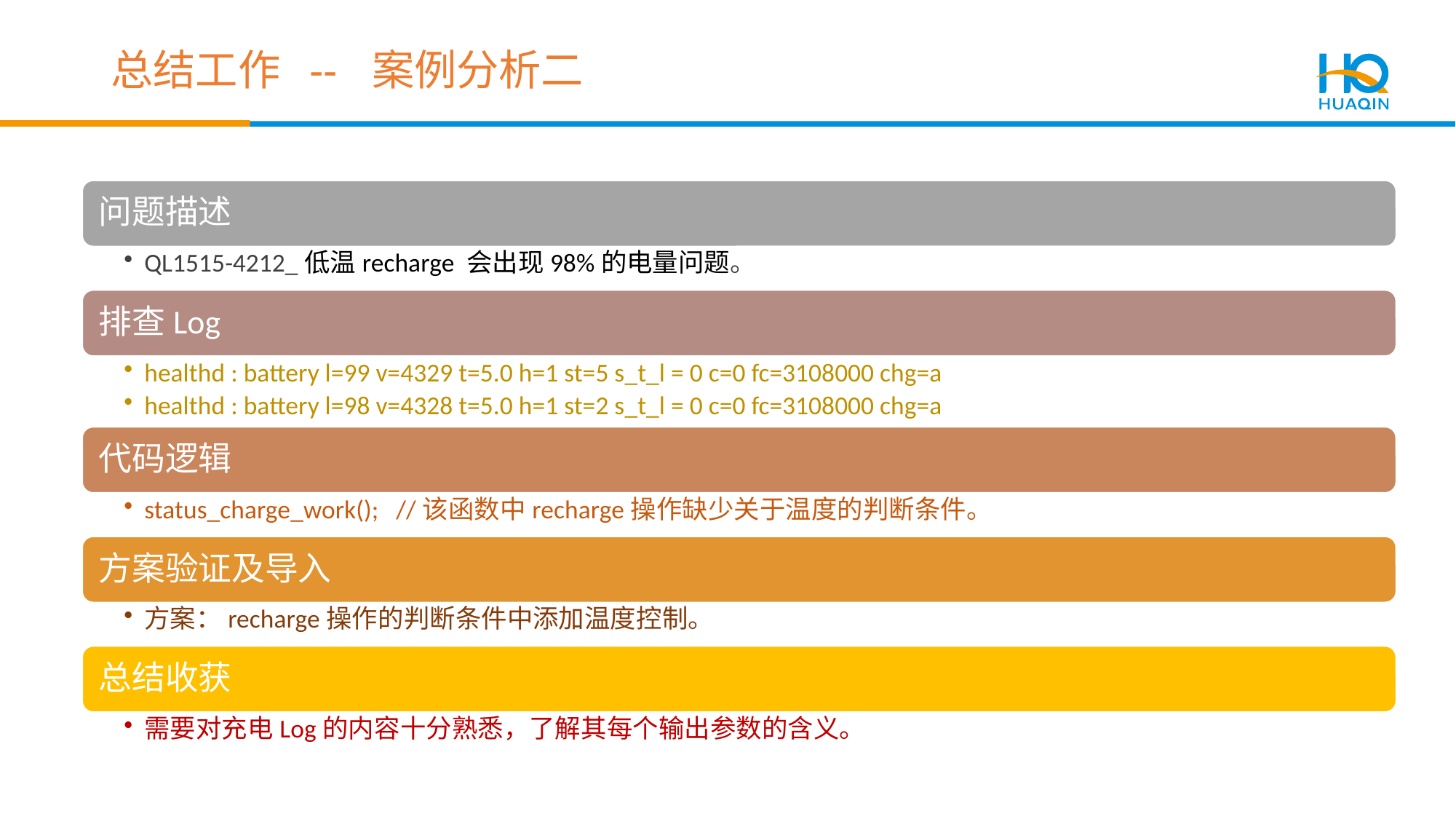

# 总结工作  --  案例分析二
问题描述
QL1515-4212_低温recharge 会出现98%的电量问题。
排查Log
healthd : battery l=99 v=4329 t=5.0 h=1 st=5 s_t_l = 0 c=0 fc=3108000 chg=a
healthd : battery l=98 v=4328 t=5.0 h=1 st=2 s_t_l = 0 c=0 fc=3108000 chg=a
代码逻辑
status_charge_work();   //该函数中recharge操作缺少关于温度的判断条件。
方案验证及导入
方案：recharge操作的判断条件中添加温度控制。
总结收获
需要对充电Log的内容十分熟悉，了解其每个输出参数的含义。